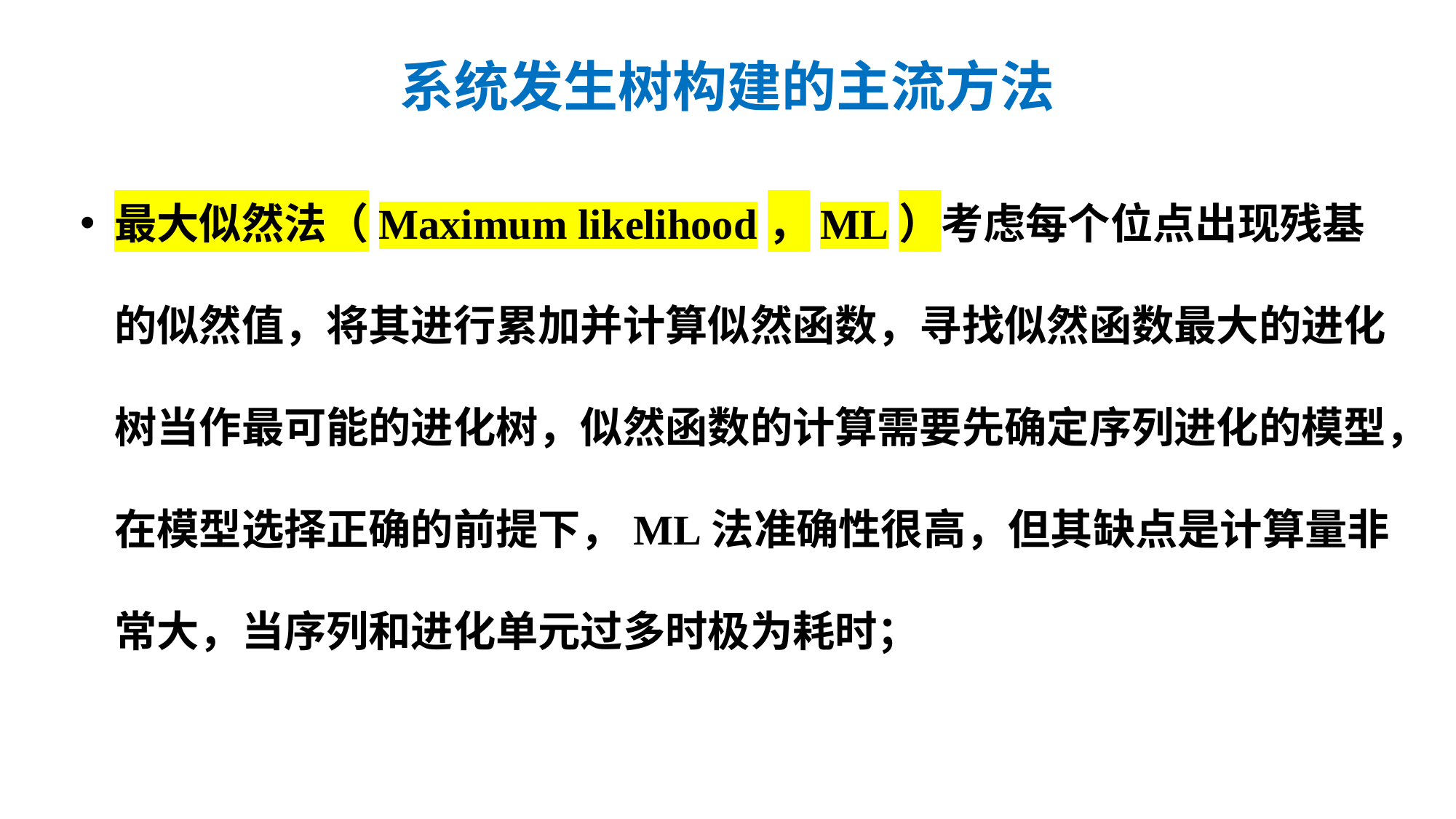

系统发生树构建的主流方法
最大似然法（Maximum likelihood，ML）考虑每个位点出现残基的似然值，将其进行累加并计算似然函数，寻找似然函数最大的进化树当作最可能的进化树，似然函数的计算需要先确定序列进化的模型，在模型选择正确的前提下，ML法准确性很高，但其缺点是计算量非常大，当序列和进化单元过多时极为耗时；